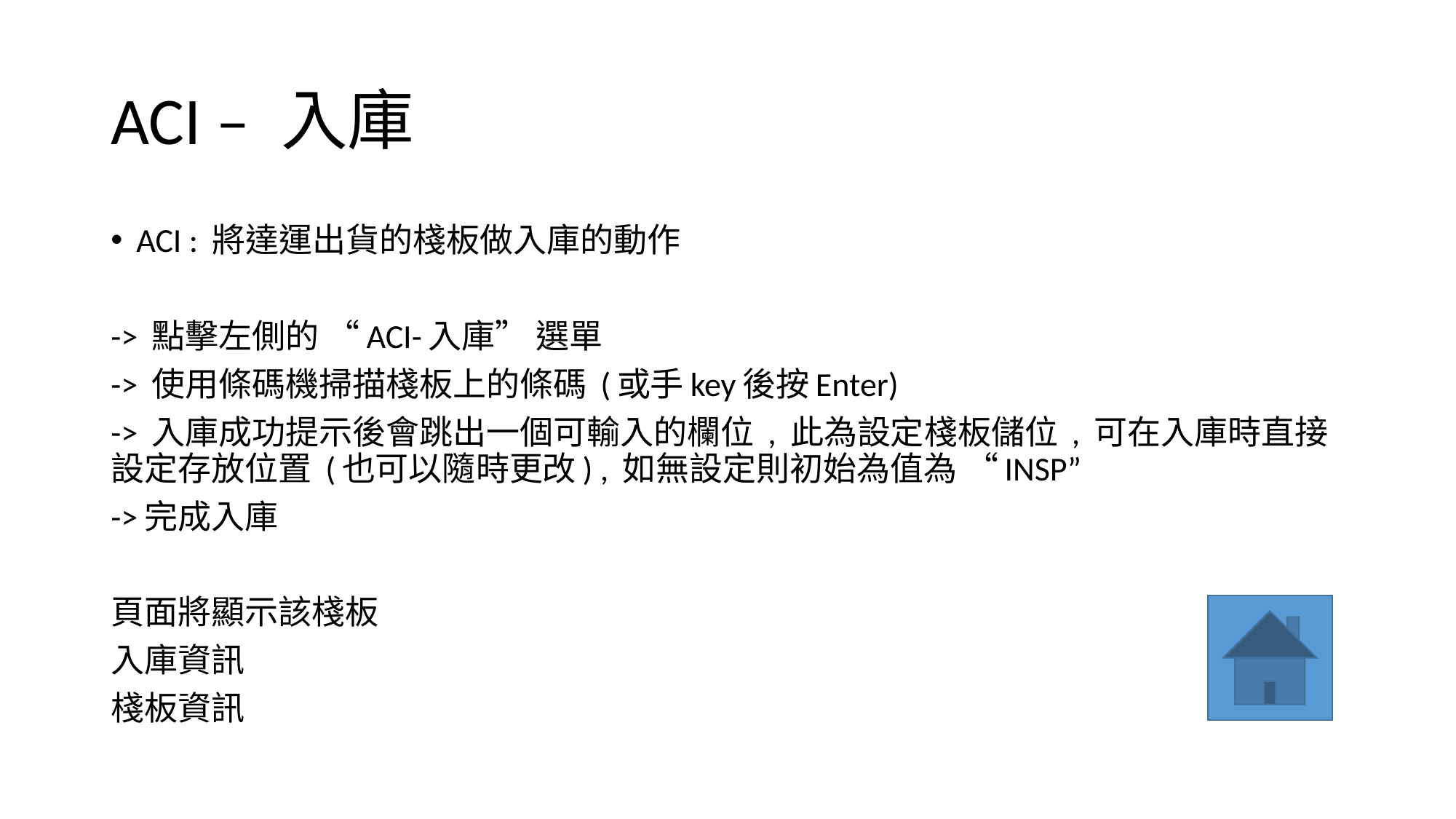

# ACI – 入庫
ACI : 將達運出貨的棧板做入庫的動作

-> 點擊左側的 “ACI-入庫” 選單
-> 使用條碼機掃描棧板上的條碼 (或手key後按Enter)
-> 入庫成功提示後會跳出一個可輸入的欄位 , 此為設定棧板儲位 , 可在入庫時直接設定存放位置 (也可以隨時更改) , 如無設定則初始為值為 “INSP”
->完成入庫

頁面將顯示該棧板
入庫資訊
棧板資訊